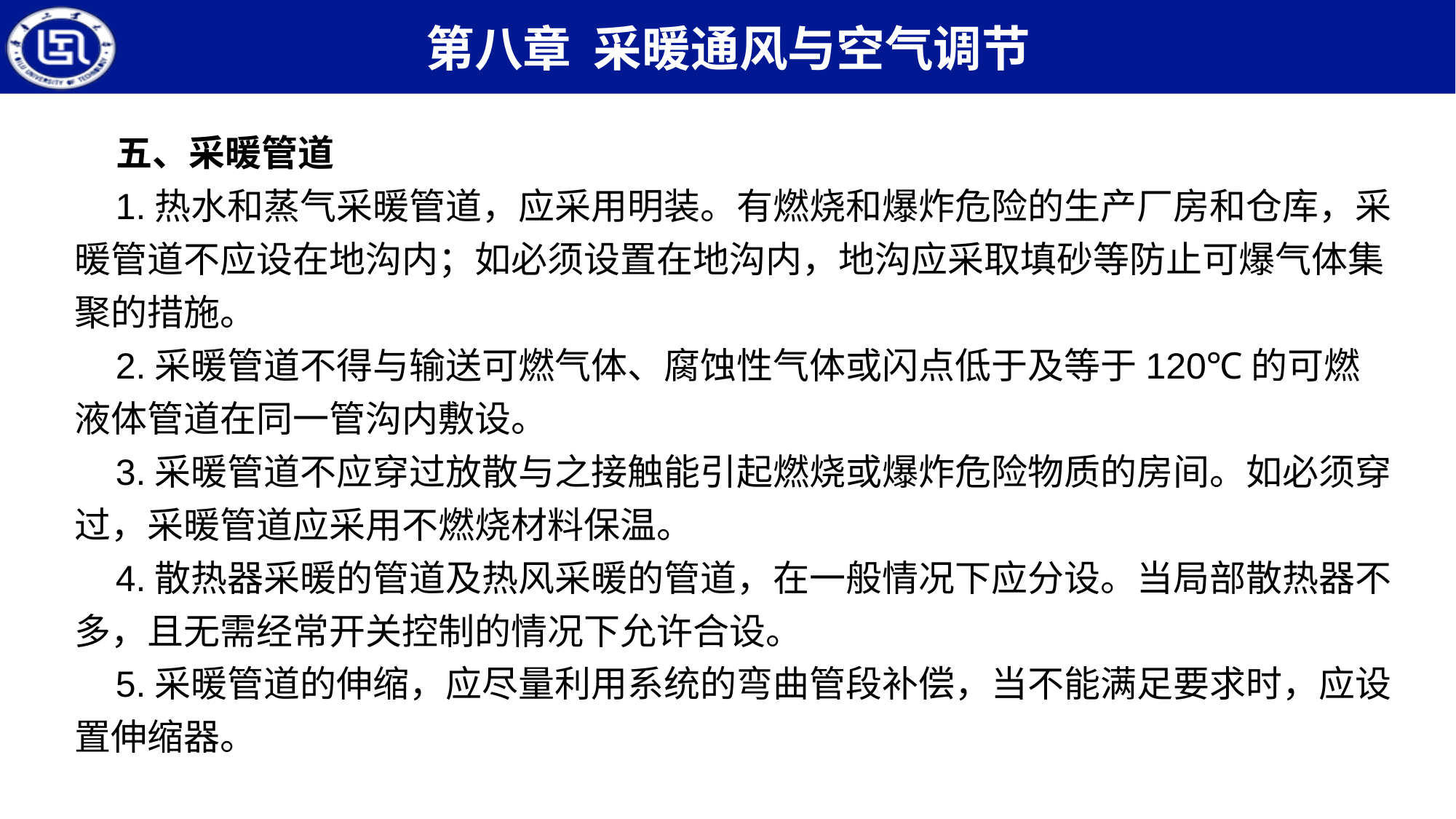

五、采暖管道
    1.热水和蒸气采暖管道，应采用明装。有燃烧和爆炸危险的生产厂房和仓库，采暖管道不应设在地沟内；如必须设置在地沟内，地沟应采取填砂等防止可爆气体集聚的措施。
    2.采暖管道不得与输送可燃气体、腐蚀性气体或闪点低于及等于120℃的可燃液体管道在同一管沟内敷设。
    3.采暖管道不应穿过放散与之接触能引起燃烧或爆炸危险物质的房间。如必须穿过，采暖管道应采用不燃烧材料保温。
    4.散热器采暖的管道及热风采暖的管道，在一般情况下应分设。当局部散热器不多，且无需经常开关控制的情况下允许合设。
    5.采暖管道的伸缩，应尽量利用系统的弯曲管段补偿，当不能满足要求时，应设置伸缩器。